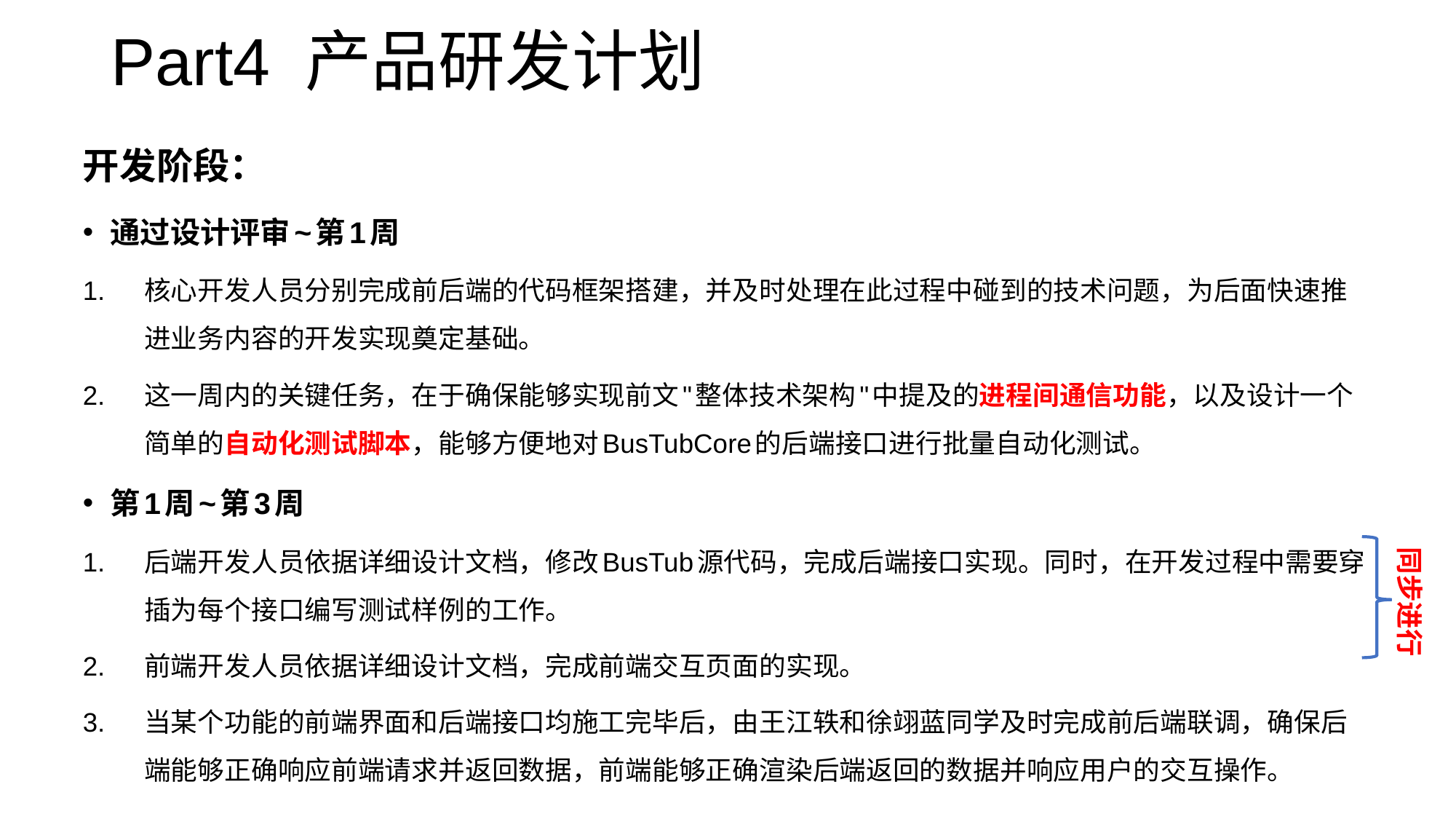

# Part4 产品研发计划
开发阶段：
通过设计评审~第1周
核心开发人员分别完成前后端的代码框架搭建，并及时处理在此过程中碰到的技术问题，为后面快速推进业务内容的开发实现奠定基础。
这一周内的关键任务，在于确保能够实现前文"整体技术架构"中提及的进程间通信功能，以及设计一个简单的自动化测试脚本，能够方便地对BusTubCore的后端接口进行批量自动化测试。
第1周~第3周
后端开发人员依据详细设计文档，修改BusTub源代码，完成后端接口实现。同时，在开发过程中需要穿插为每个接口编写测试样例的工作。
前端开发人员依据详细设计文档，完成前端交互页面的实现。
当某个功能的前端界面和后端接口均施工完毕后，由王江轶和徐翊蓝同学及时完成前后端联调，确保后端能够正确响应前端请求并返回数据，前端能够正确渲染后端返回的数据并响应用户的交互操作。

同步进行